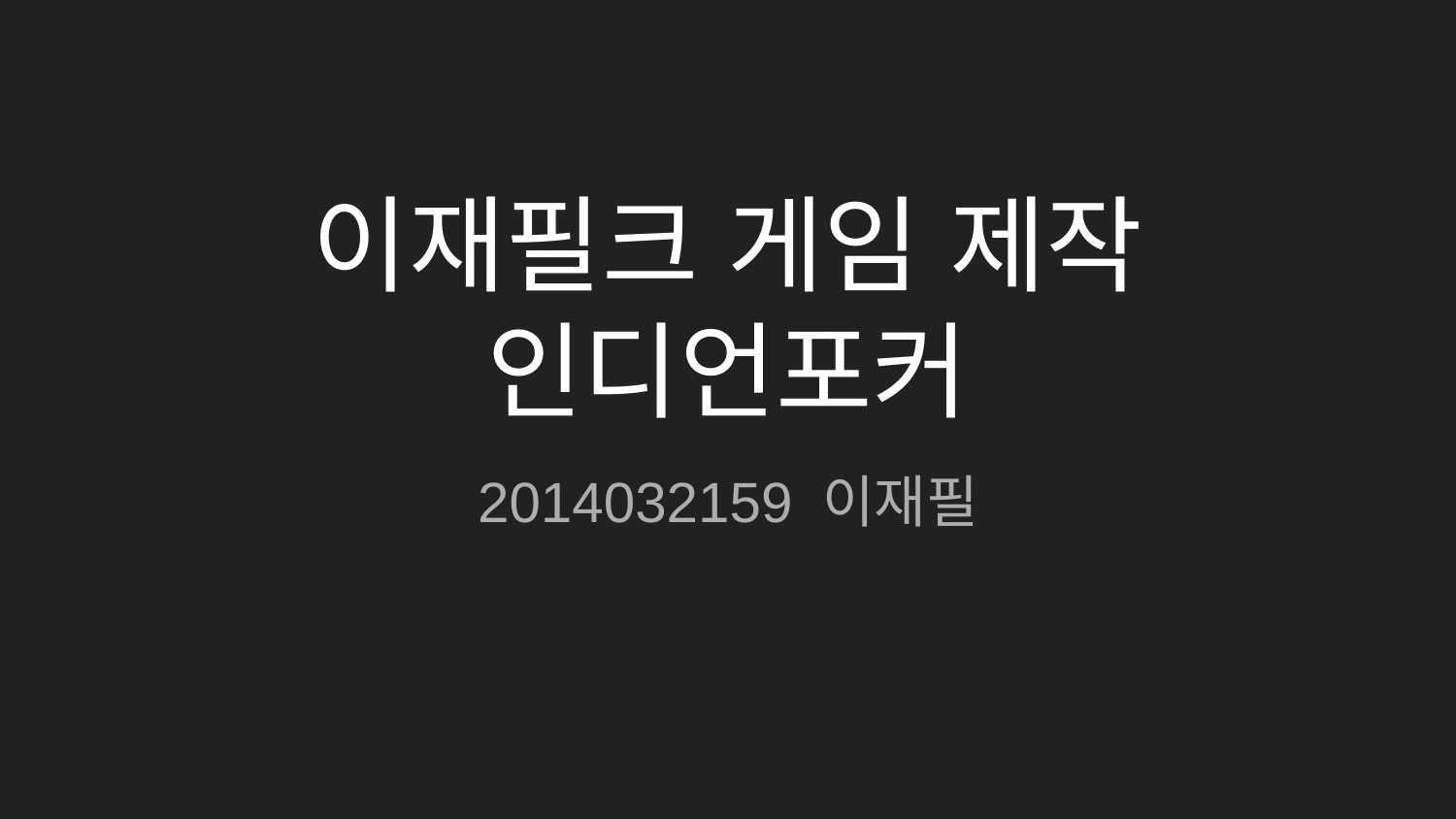

# 이재필크 게임 제작 인디언포커
2014032159 이재필